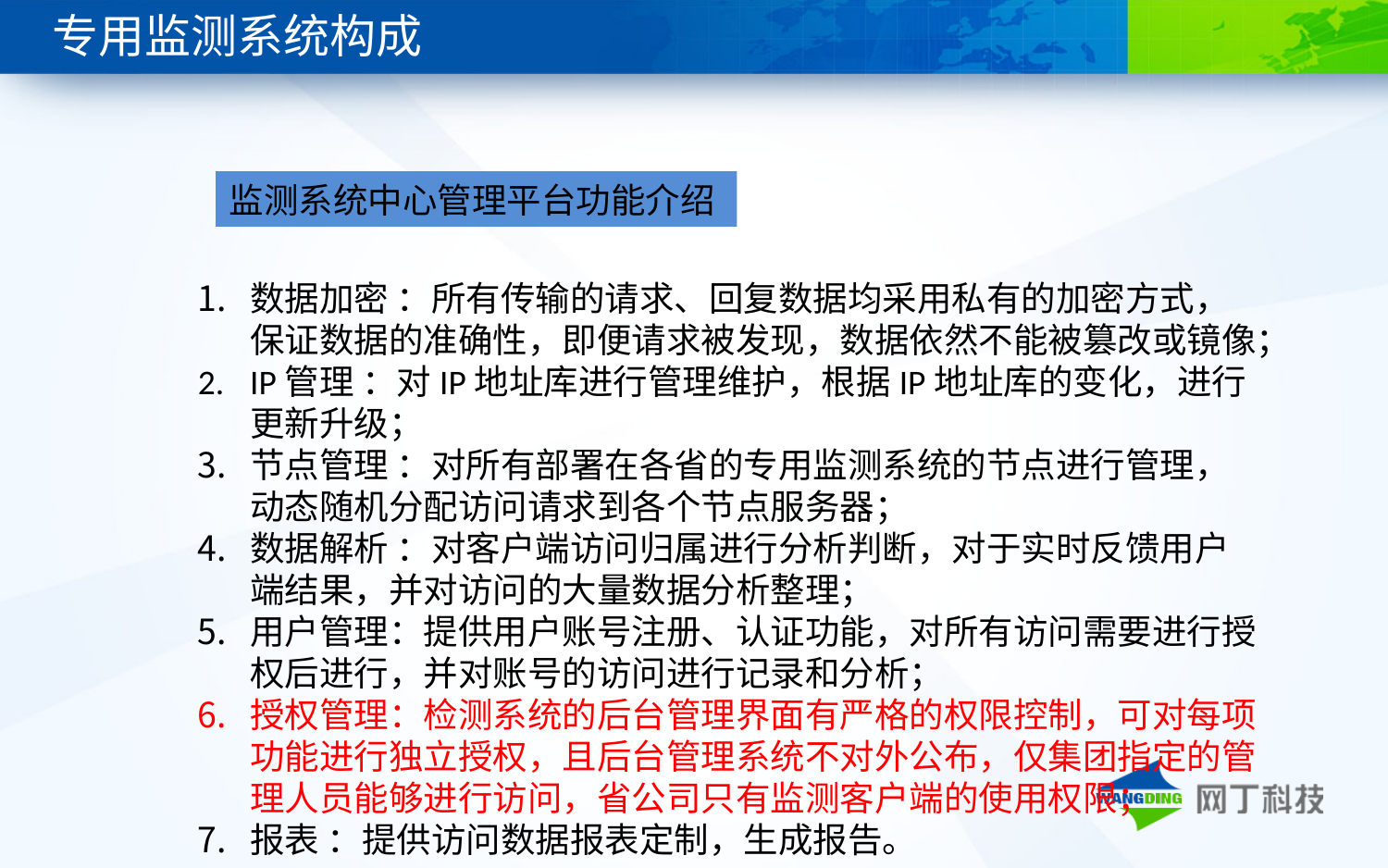

专用监测系统构成
监测系统中心管理平台功能介绍
数据加密 ：所有传输的请求、回复数据均采用私有的加密方式，保证数据的准确性，即便请求被发现，数据依然不能被篡改或镜像；
IP管理 ：对IP地址库进行管理维护，根据IP地址库的变化，进行更新升级；
节点管理 ：对所有部署在各省的专用监测系统的节点进行管理，动态随机分配访问请求到各个节点服务器；
数据解析 ：对客户端访问归属进行分析判断，对于实时反馈用户端结果，并对访问的大量数据分析整理；
用户管理：提供用户账号注册、认证功能，对所有访问需要进行授权后进行，并对账号的访问进行记录和分析；
授权管理：检测系统的后台管理界面有严格的权限控制，可对每项功能进行独立授权，且后台管理系统不对外公布，仅集团指定的管理人员能够进行访问，省公司只有监测客户端的使用权限；
报表 ：提供访问数据报表定制，生成报告。
监测流程